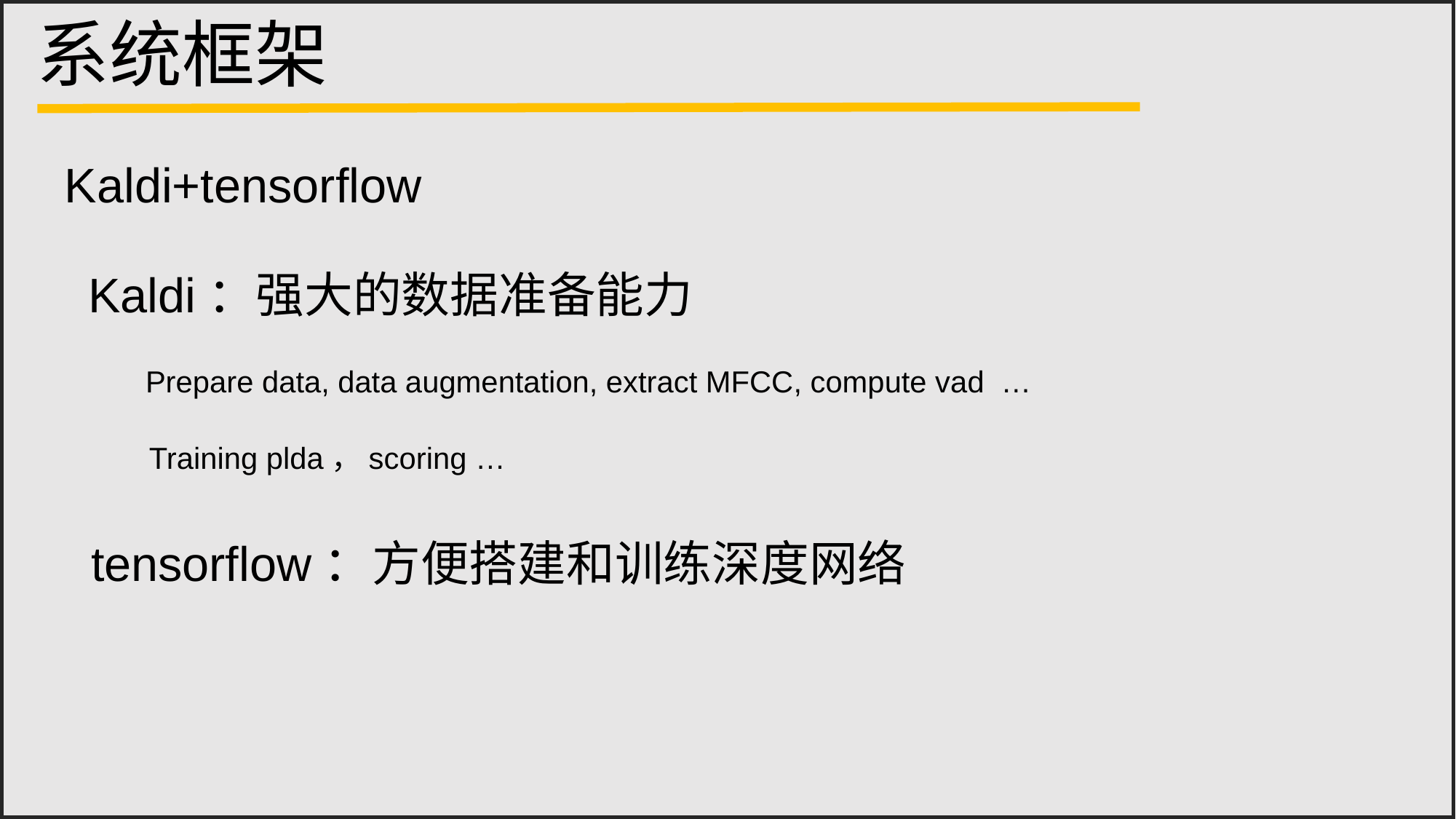

系统框架
Kaldi+tensorflow
Kaldi：强大的数据准备能力
Prepare data, data augmentation, extract MFCC, compute vad  …
Training plda，scoring …
tensorflow：方便搭建和训练深度网络